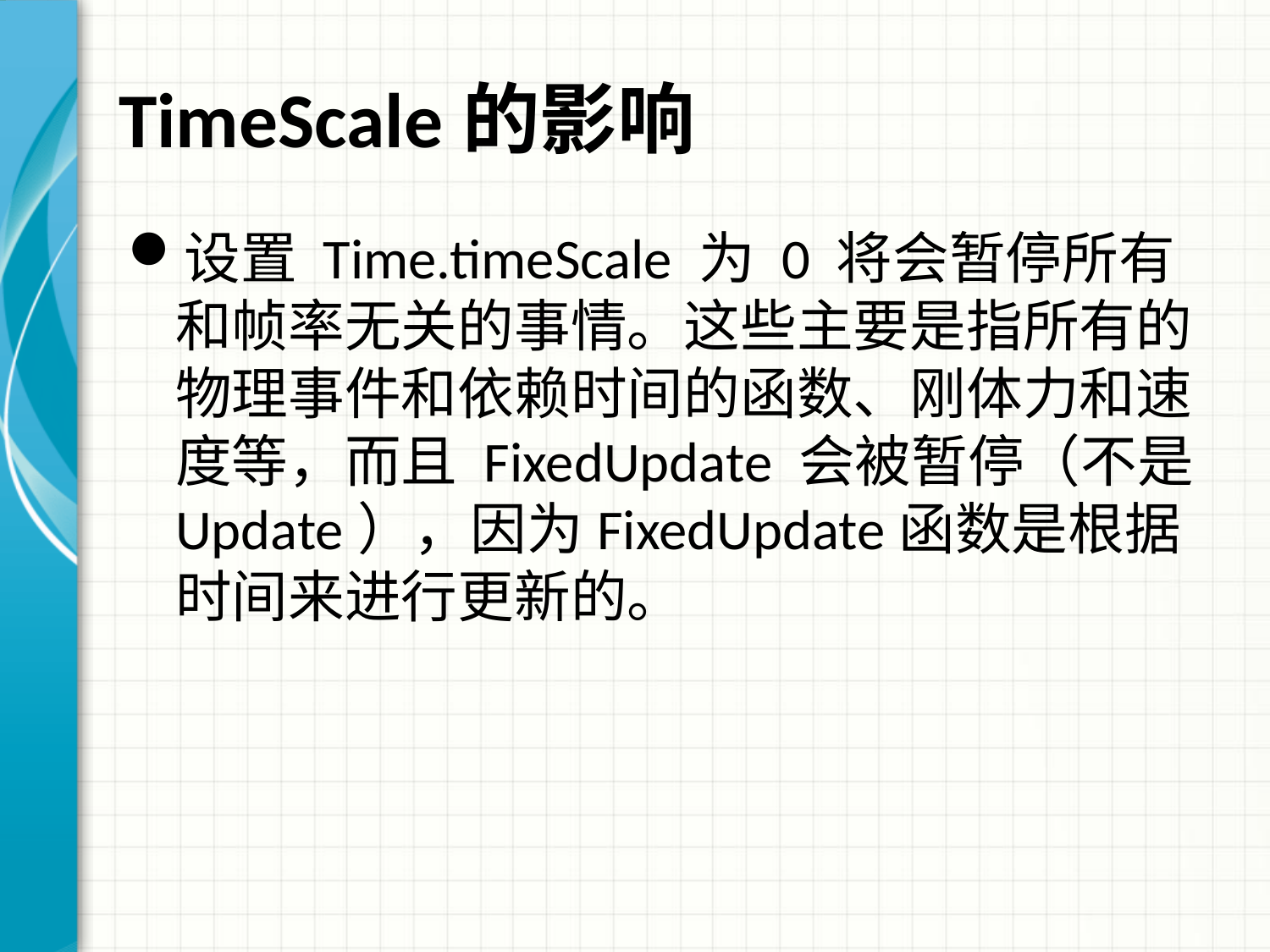

# TimeScale的影响
设置 Time.timeScale 为 0 将会暂停所有和帧率无关的事情。这些主要是指所有的物理事件和依赖时间的函数、刚体力和速度等，而且 FixedUpdate 会被暂停（不是Update），因为FixedUpdate函数是根据时间来进行更新的。